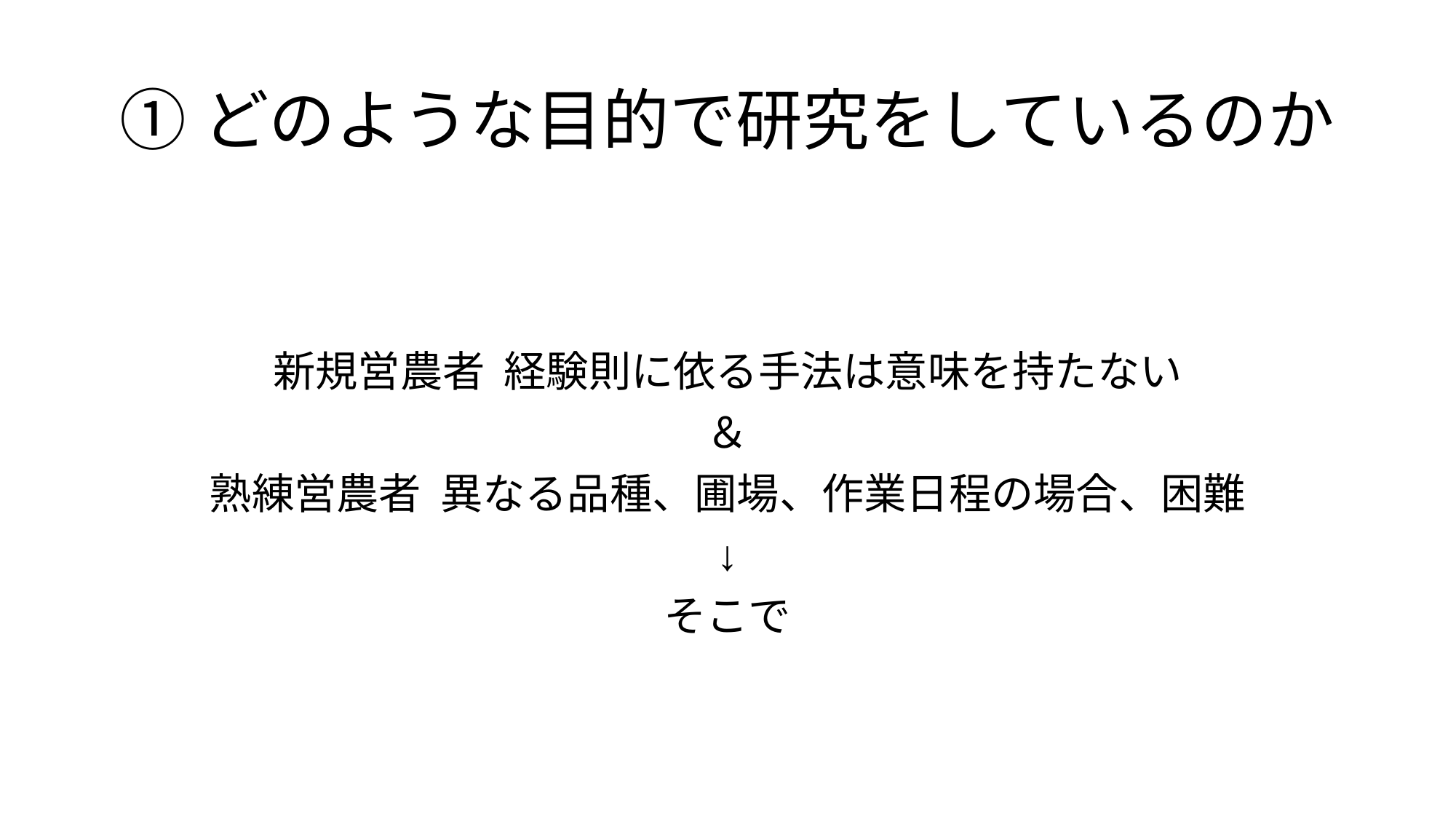

# ①どのような⽬的で研究をしているのか

新規営農者  経験則に依る手法は意味を持たない
＆
熟練営農者  異なる品種、圃場、作業日程の場合、困難
↓
そこで